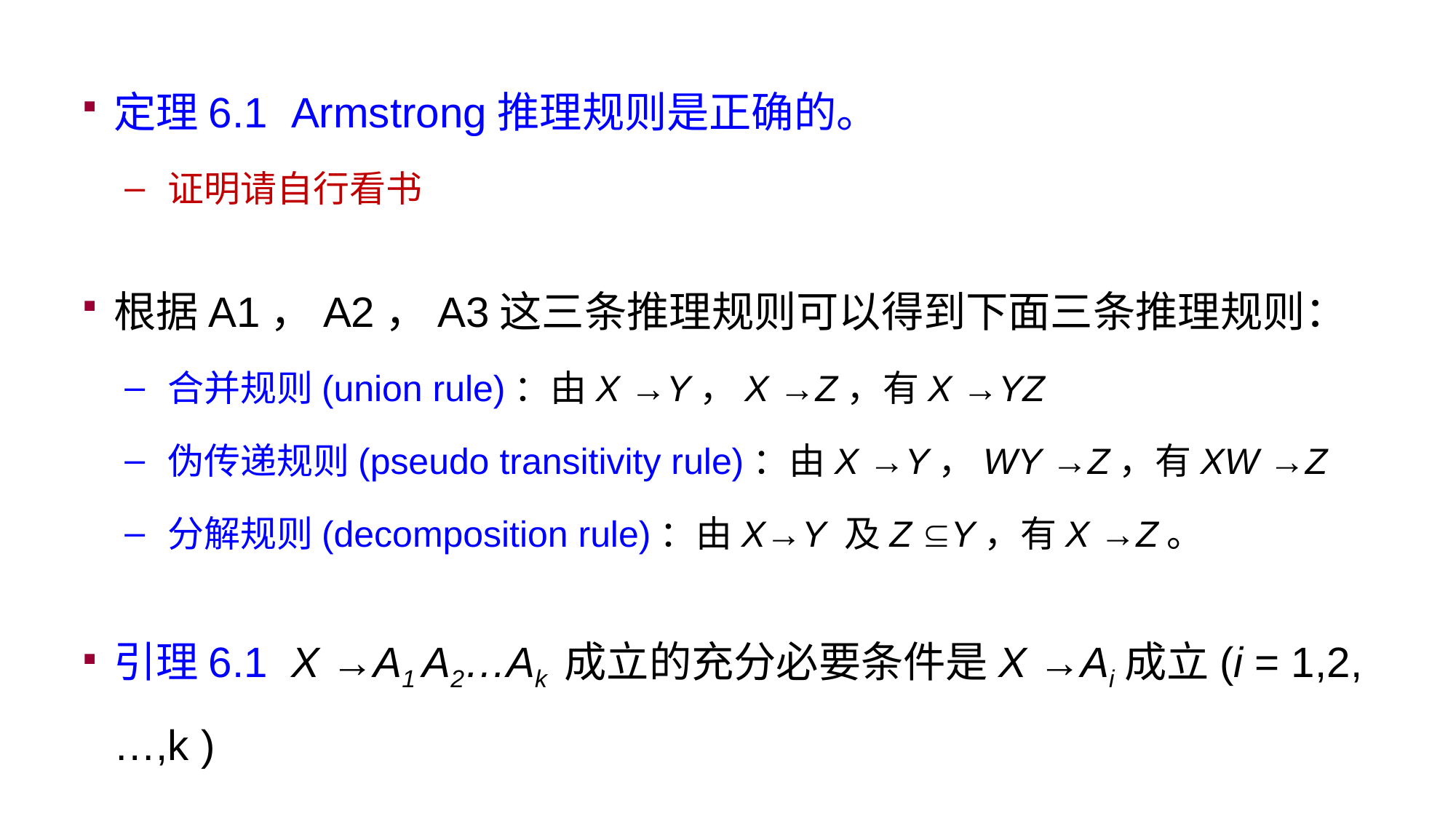

定理6.1  Armstrong推理规则是正确的。
证明请自行看书

根据A1，A2，A3这三条推理规则可以得到下面三条推理规则：
合并规则(union rule)：由X →Y，X →Z，有X →YZ
伪传递规则(pseudo transitivity rule)：由X →Y，WY →Z，有XW →Z
分解规则(decomposition rule)：由X→Y 及Z ⊆Y，有X →Z。

引理6.1  X →A1 A2…Ak 成立的充分必要条件是X →Ai成立(i = 1,2,…,k )
66